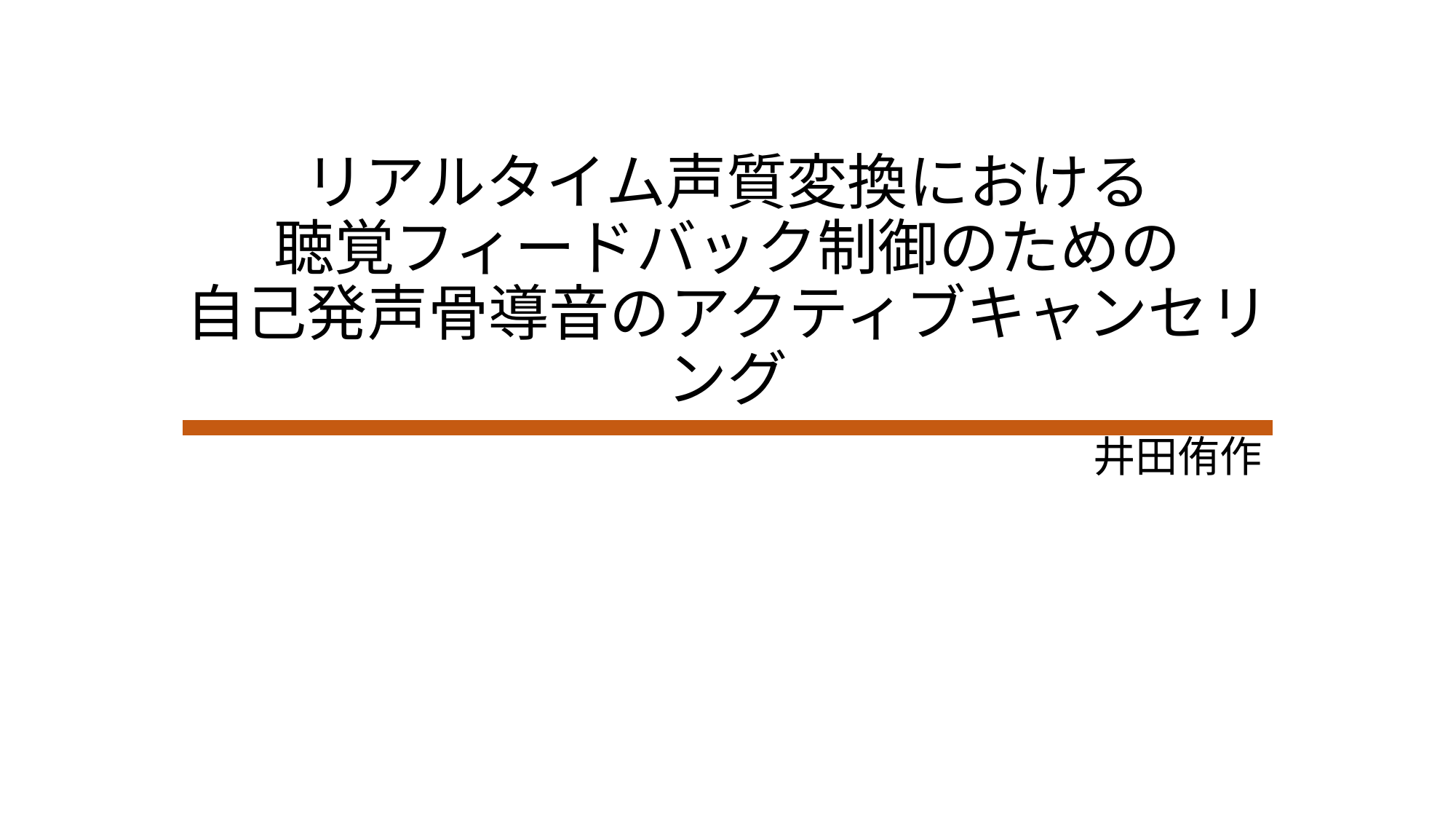

# リアルタイム声質変換における 聴覚フィードバック制御のための 自己発声骨導音のアクティブキャンセリング
井田侑作